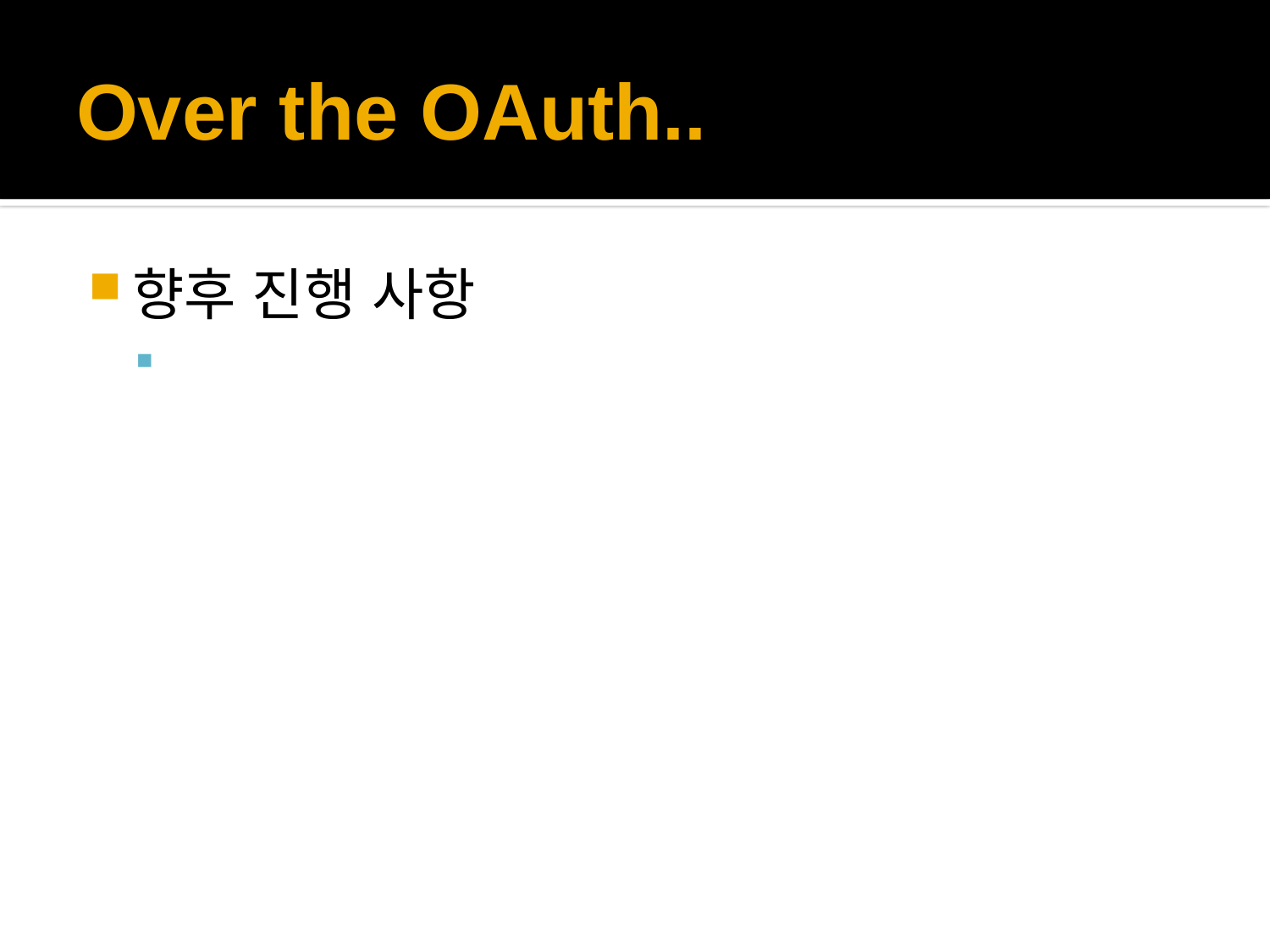

# Over the OAuth..
향후 진행 사항